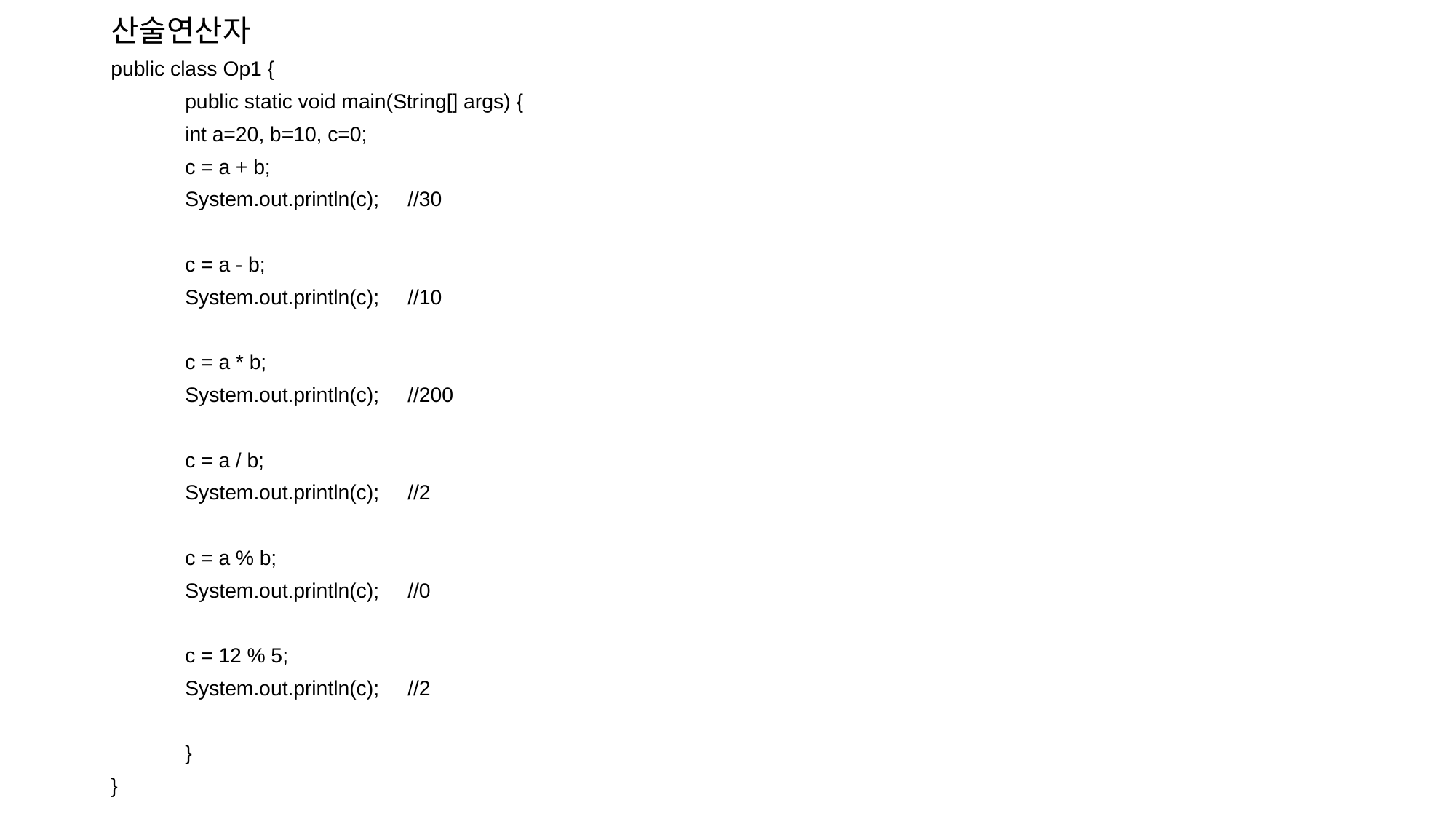

# 산술연산자
public class Op1 {
	public static void main(String[] args) {
		int a=20, b=10, c=0;
		c = a + b;
		System.out.println(c);	//30

		c = a - b;
		System.out.println(c);	//10

		c = a * b;
		System.out.println(c);	//200

		c = a / b;
		System.out.println(c);	//2

		c = a % b;
		System.out.println(c);	//0

		c = 12 % 5;
		System.out.println(c);	//2

	}
}